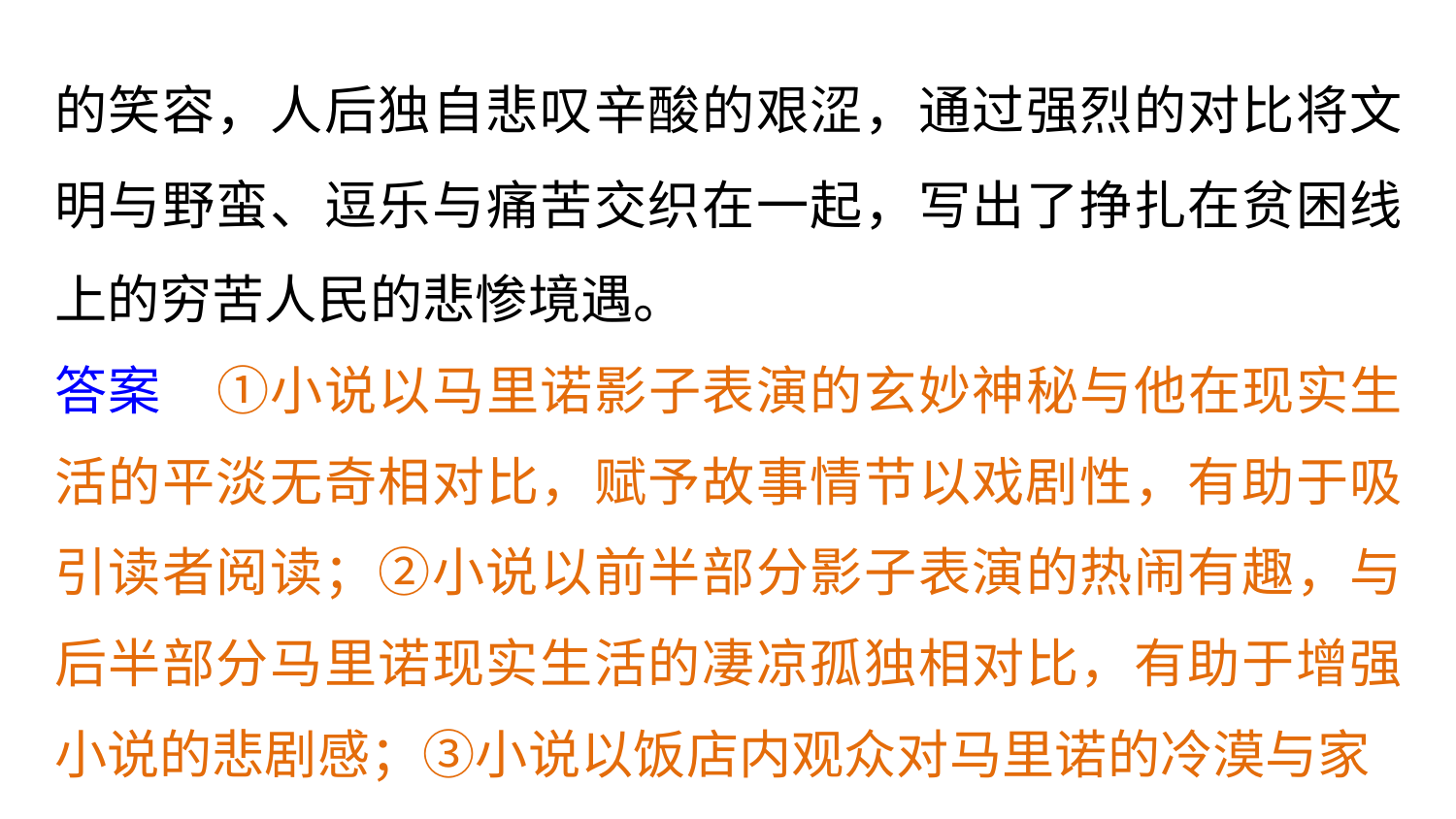

的笑容，人后独自悲叹辛酸的艰涩，通过强烈的对比将文明与野蛮、逗乐与痛苦交织在一起，写出了挣扎在贫困线上的穷苦人民的悲惨境遇。
答案　①小说以马里诺影子表演的玄妙神秘与他在现实生活的平淡无奇相对比，赋予故事情节以戏剧性，有助于吸引读者阅读；②小说以前半部分影子表演的热闹有趣，与后半部分马里诺现实生活的凄凉孤独相对比，有助于增强小说的悲剧感；③小说以饭店内观众对马里诺的冷漠与家